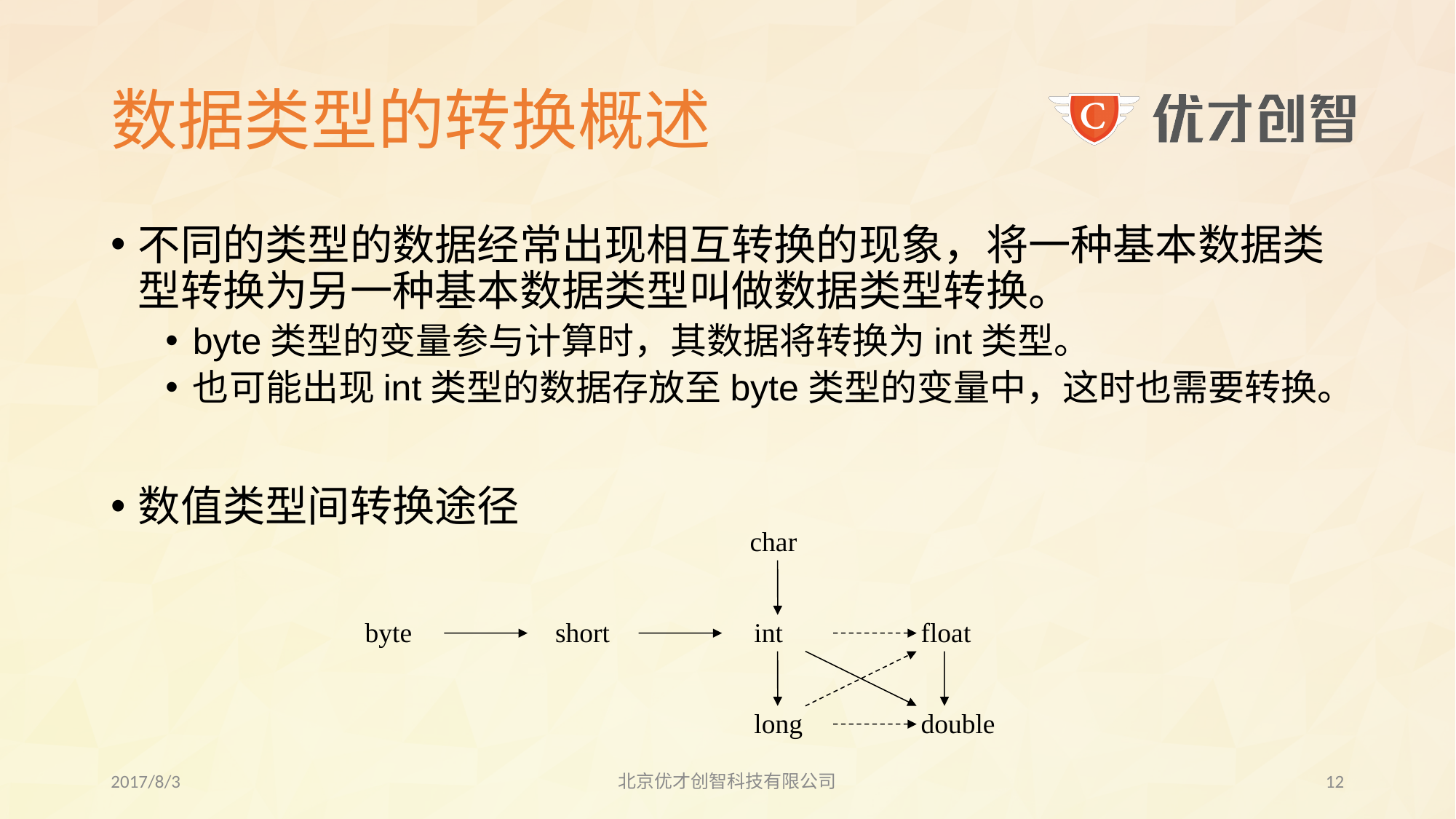

# 数据类型的转换概述
不同的类型的数据经常出现相互转换的现象，将一种基本数据类型转换为另一种基本数据类型叫做数据类型转换。
byte类型的变量参与计算时，其数据将转换为int类型。
也可能出现int类型的数据存放至byte类型的变量中，这时也需要转换。

数值类型间转换途径

char

byte
short
int
float

long
double

2017/8/3
北京优才创智科技有限公司
12